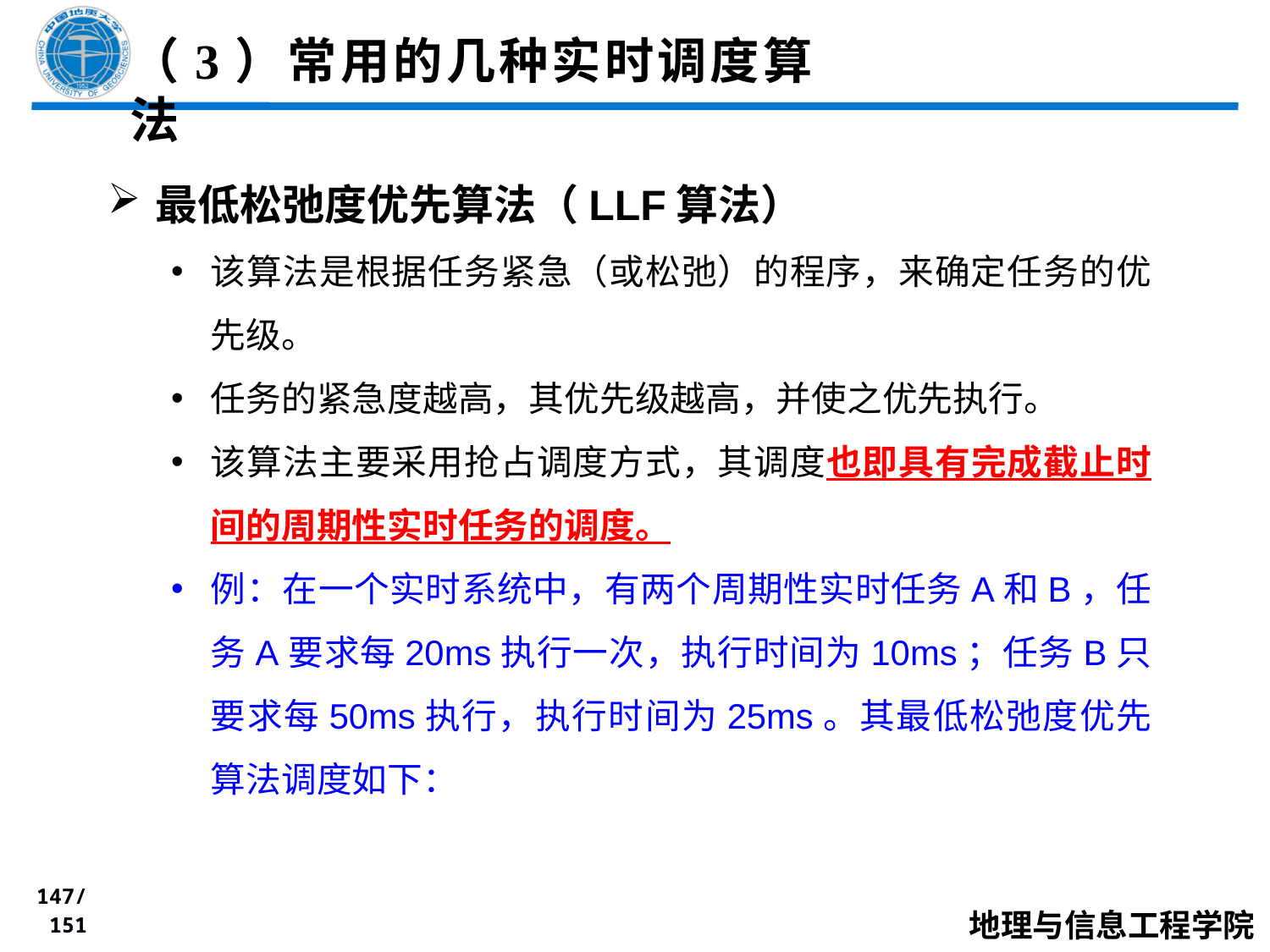

（3）常用的几种实时调度算法
最低松弛度优先算法（LLF算法）
该算法是根据任务紧急（或松弛）的程序，来确定任务的优先级。
任务的紧急度越高，其优先级越高，并使之优先执行。
该算法主要采用抢占调度方式，其调度也即具有完成截止时间的周期性实时任务的调度。
例：在一个实时系统中，有两个周期性实时任务A和B，任务A要求每20ms执行一次，执行时间为10ms；任务B只要求每50ms执行，执行时间为25ms。其最低松弛度优先算法调度如下：